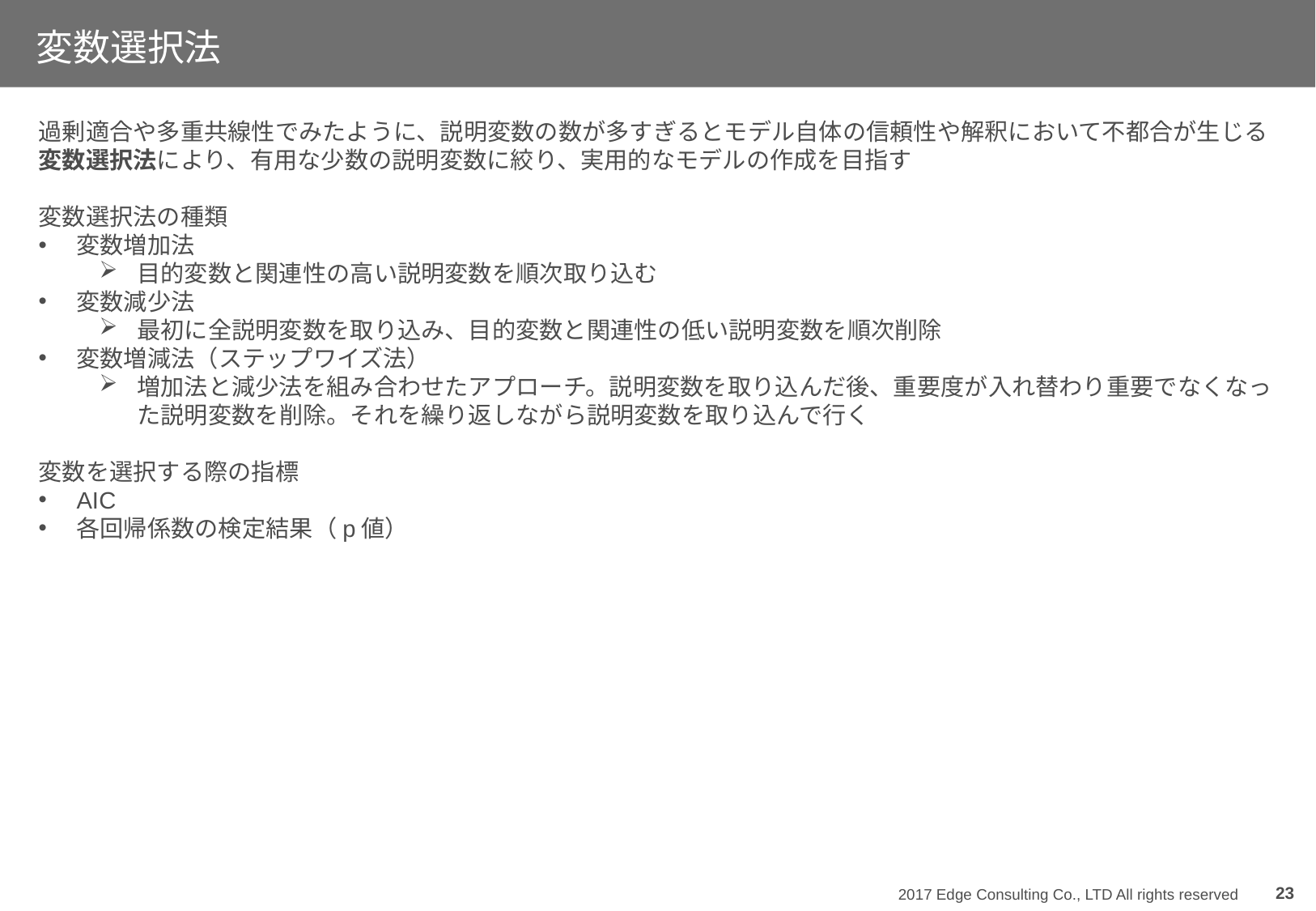

# 変数選択法
過剰適合や多重共線性でみたように、説明変数の数が多すぎるとモデル自体の信頼性や解釈において不都合が生じる
変数選択法により、有用な少数の説明変数に絞り、実用的なモデルの作成を目指す

変数選択法の種類
変数増加法
目的変数と関連性の高い説明変数を順次取り込む
変数減少法
最初に全説明変数を取り込み、目的変数と関連性の低い説明変数を順次削除
変数増減法（ステップワイズ法）
増加法と減少法を組み合わせたアプローチ。説明変数を取り込んだ後、重要度が入れ替わり重要でなくなった説明変数を削除。それを繰り返しながら説明変数を取り込んで行く

変数を選択する際の指標
AIC
各回帰係数の検定結果（p値）

23